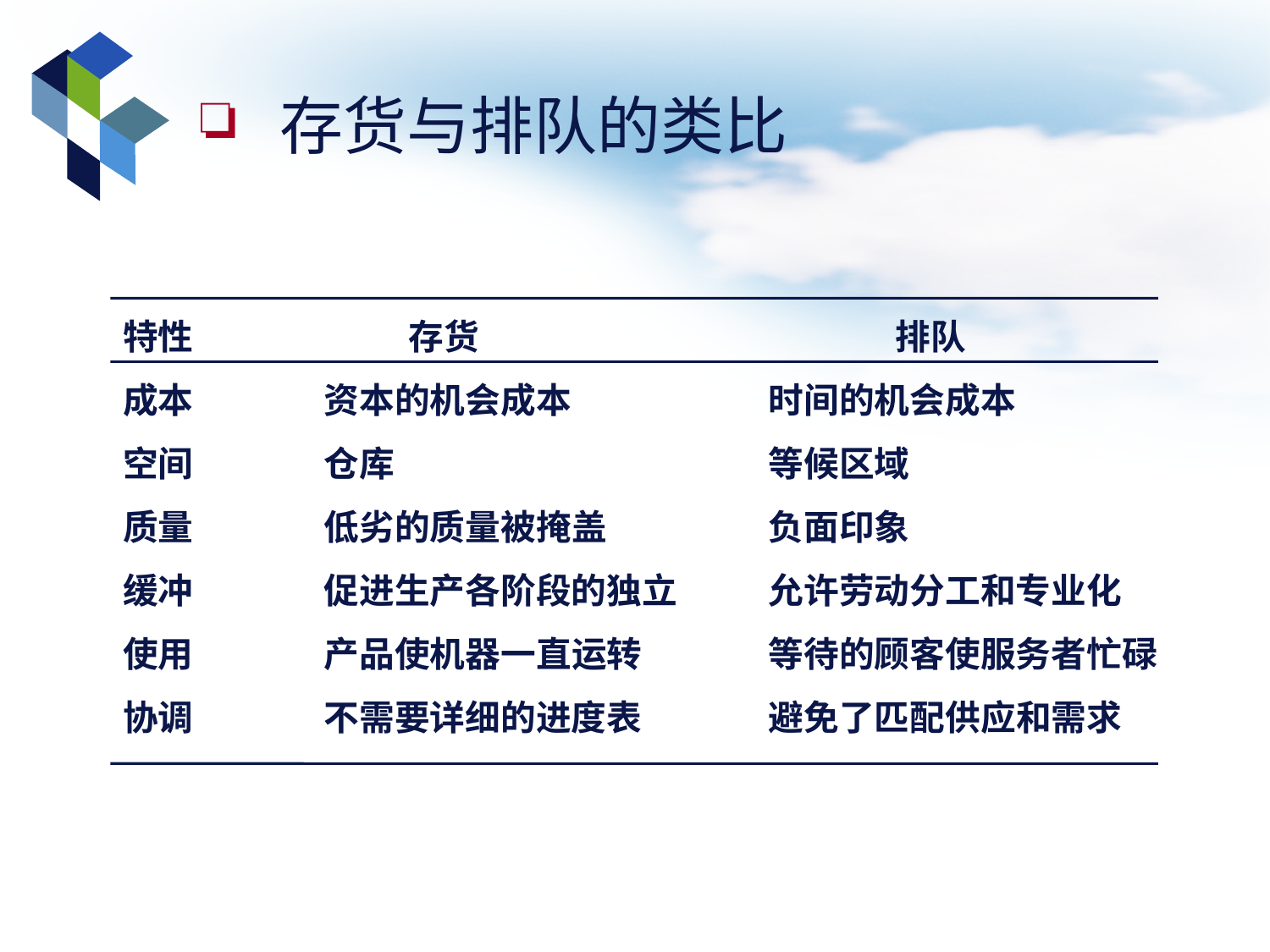

存货与排队的类比

特性
存货
排队

成本
资本的机会成本
时间的机会成本
空间
仓库
等候区域
质量
低劣的质量被掩盖
负面印象
缓冲
促进生产各阶段的独立
允许劳动分工和专业化
使用
产品使机器一直运转
等待的顾客使服务者忙碌
协调
不需要详细的进度表
避免了匹配供应和需求